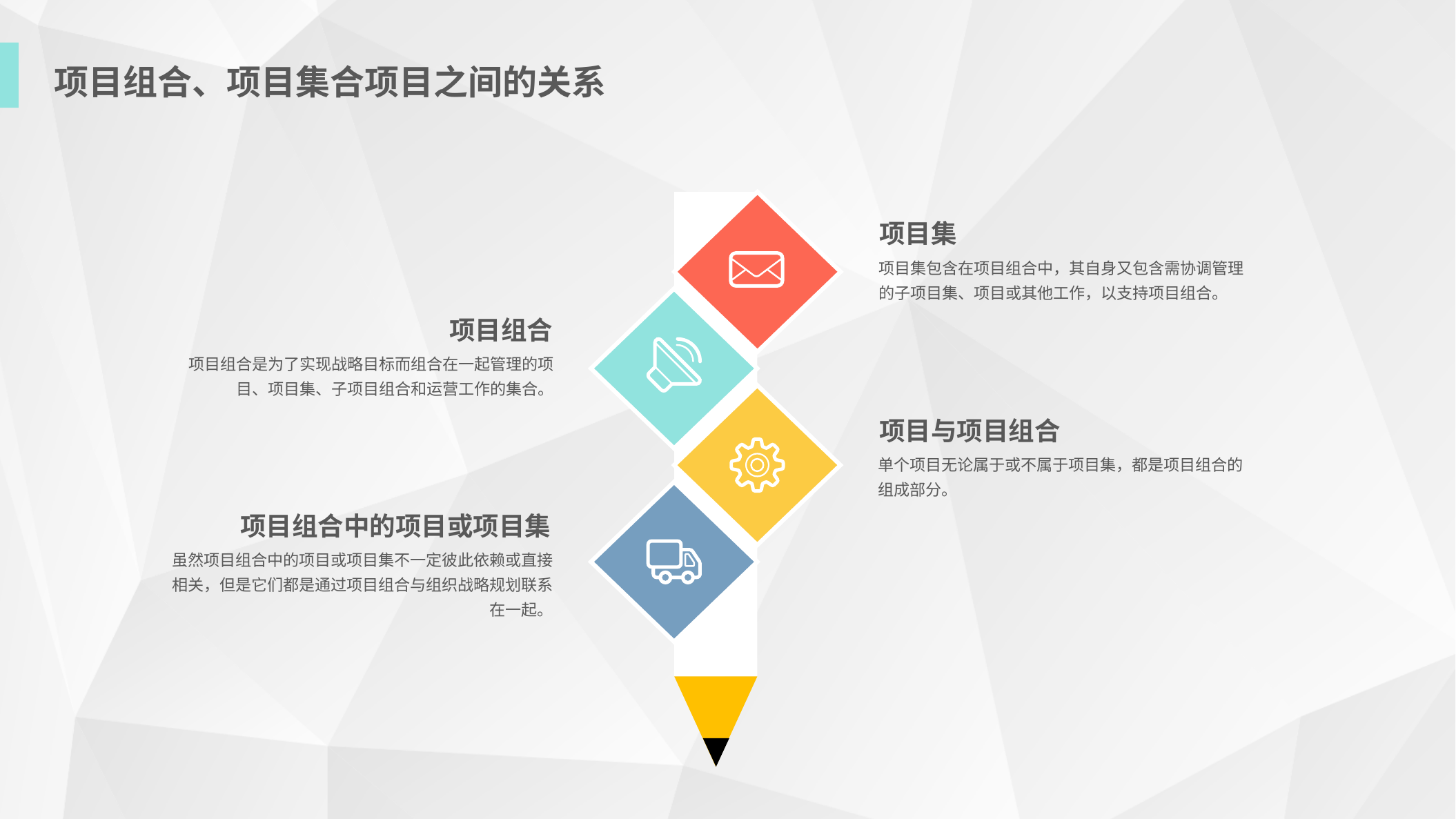

项目组合、项目集合项目之间的关系

项目集
项目集包含在项目组合中，其自身又包含需协调管理的子项目集、项目或其他工作，以支持项目组合。

项目组合
项目组合是为了实现战略目标而组合在一起管理的项目、项目集、子项目组合和运营工作的集合。

项目与项目组合
单个项目无论属于或不属于项目集，都是项目组合的组成部分。

项目组合中的项目或项目集
虽然项目组合中的项目或项目集不一定彼此依赖或直接相关，但是它们都是通过项目组合与组织战略规划联系在一起。